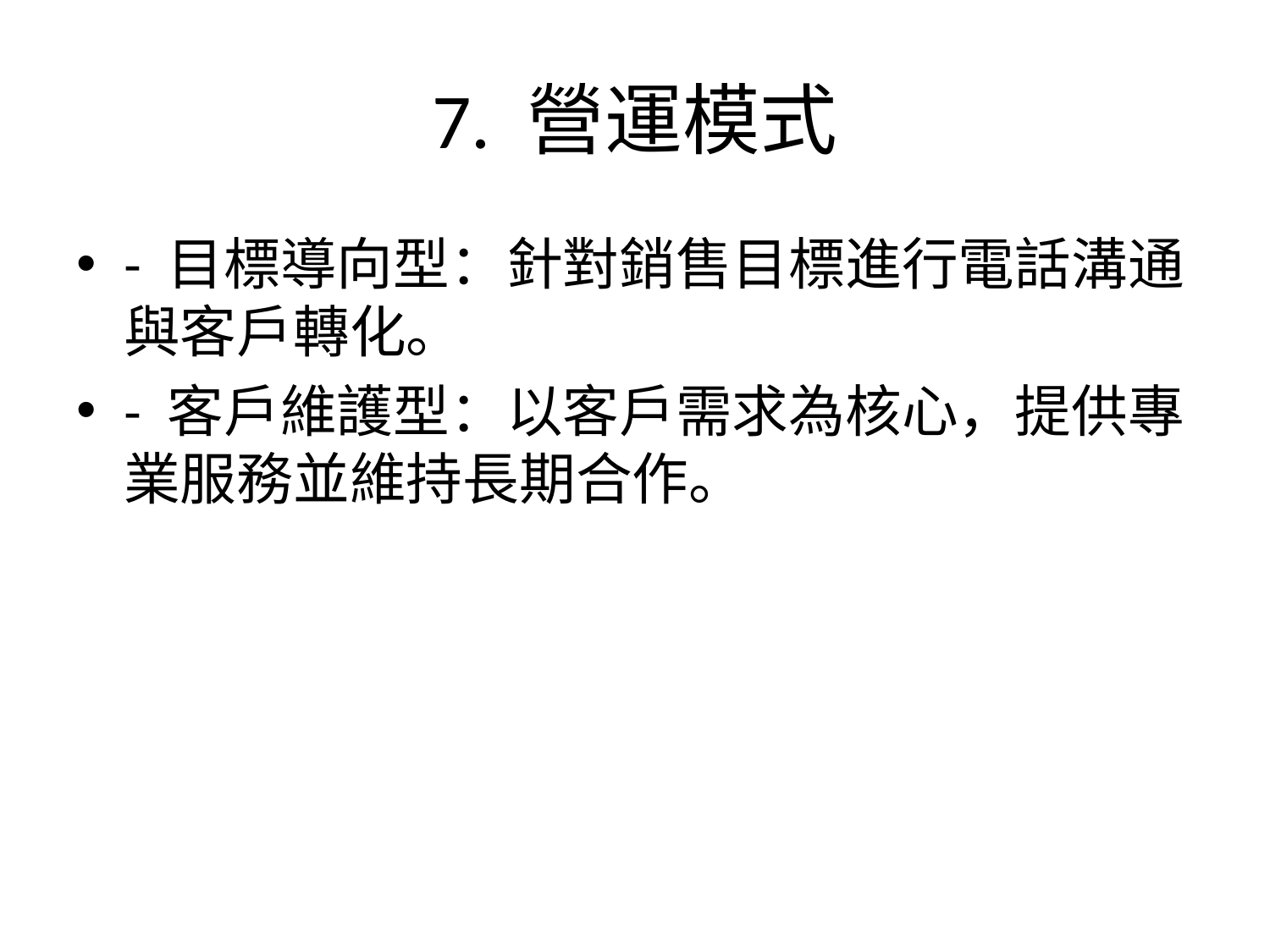

# 7. 營運模式
- 目標導向型：針對銷售目標進行電話溝通與客戶轉化。
- 客戶維護型：以客戶需求為核心，提供專業服務並維持長期合作。